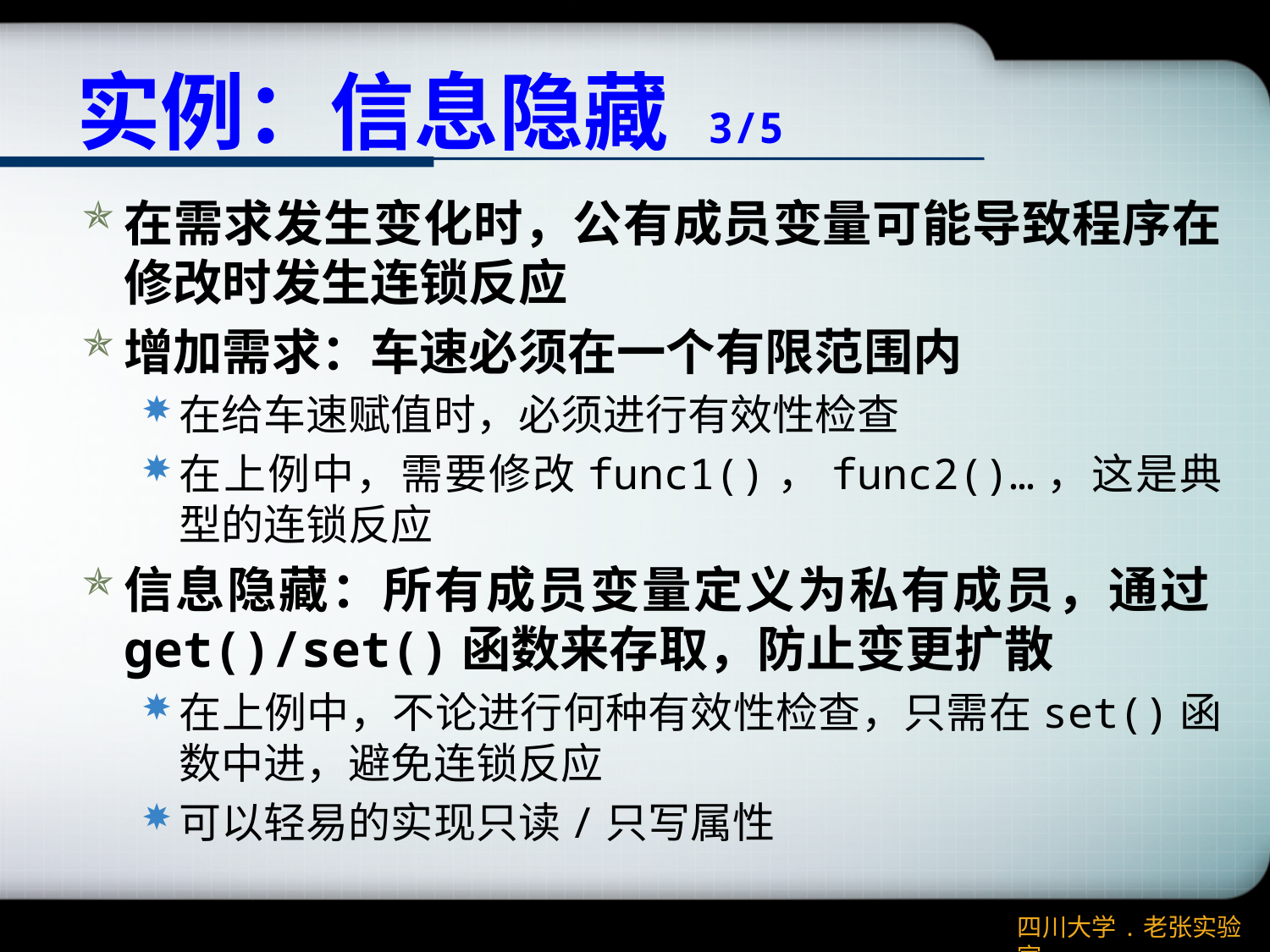

# 实例：信息隐藏 3/5
在需求发生变化时，公有成员变量可能导致程序在修改时发生连锁反应
增加需求：车速必须在一个有限范围内
在给车速赋值时，必须进行有效性检查
在上例中，需要修改func1()，func2()…，这是典型的连锁反应
信息隐藏：所有成员变量定义为私有成员，通过get()/set()函数来存取，防止变更扩散
在上例中，不论进行何种有效性检查，只需在set()函数中进，避免连锁反应
可以轻易的实现只读/只写属性